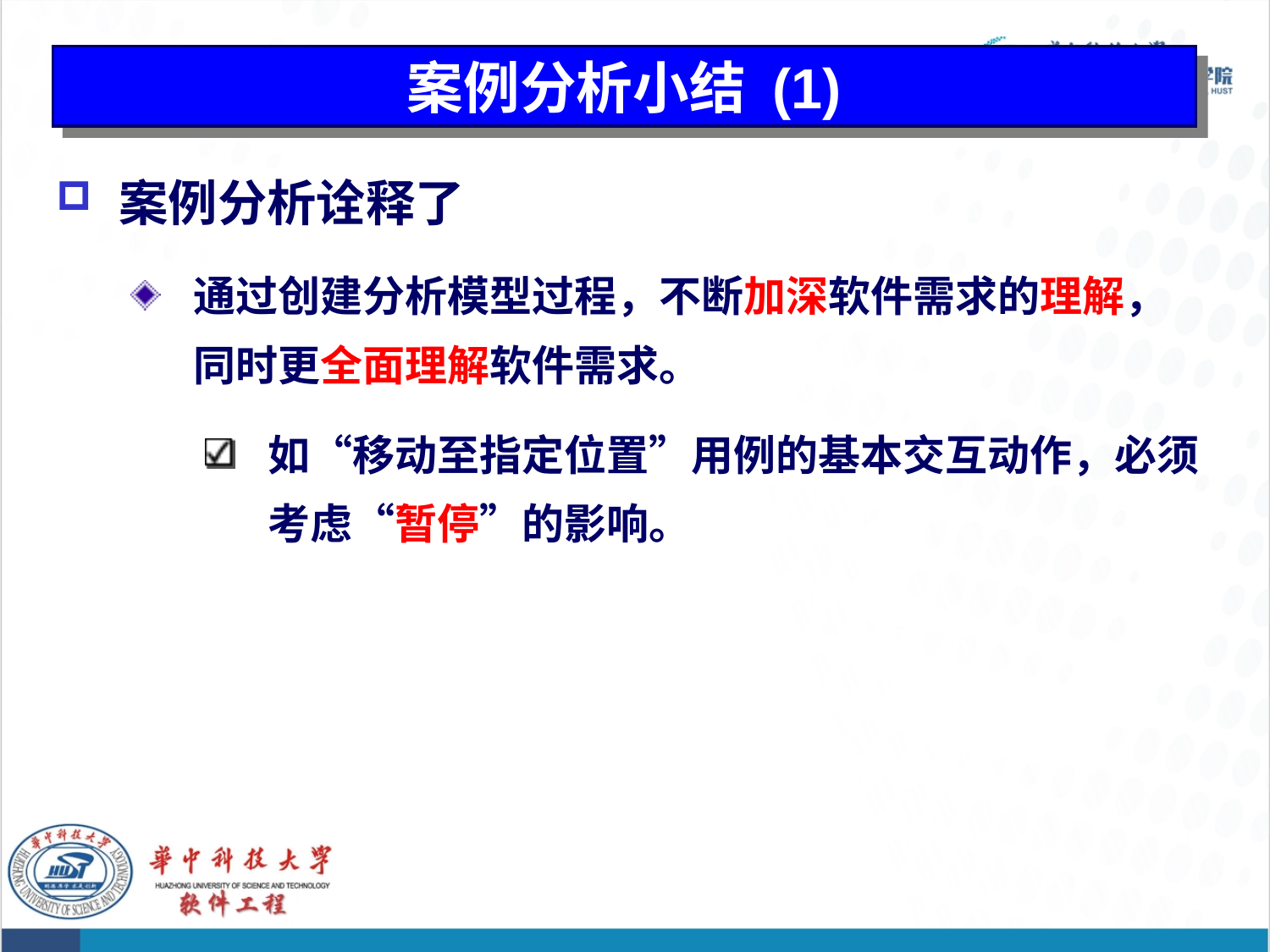

# 案例分析小结 (1)
案例分析诠释了
通过创建分析模型过程，不断加深软件需求的理解，同时更全面理解软件需求。
如“移动至指定位置”用例的基本交互动作，必须考虑“暂停”的影响。